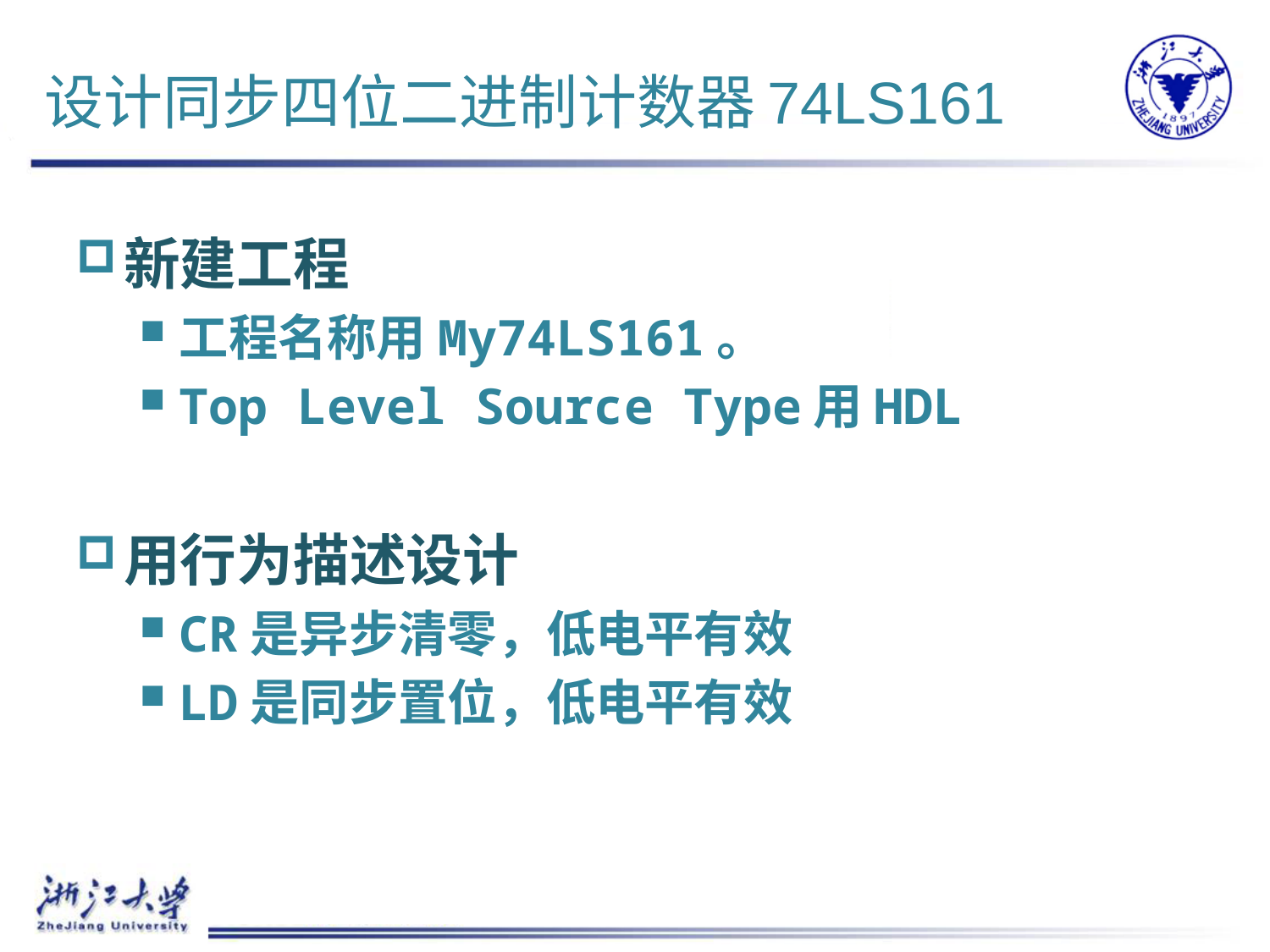

# 设计同步四位二进制计数器74LS161
新建工程
工程名称用My74LS161。
Top Level Source Type用HDL

用行为描述设计
CR是异步清零，低电平有效
LD是同步置位，低电平有效